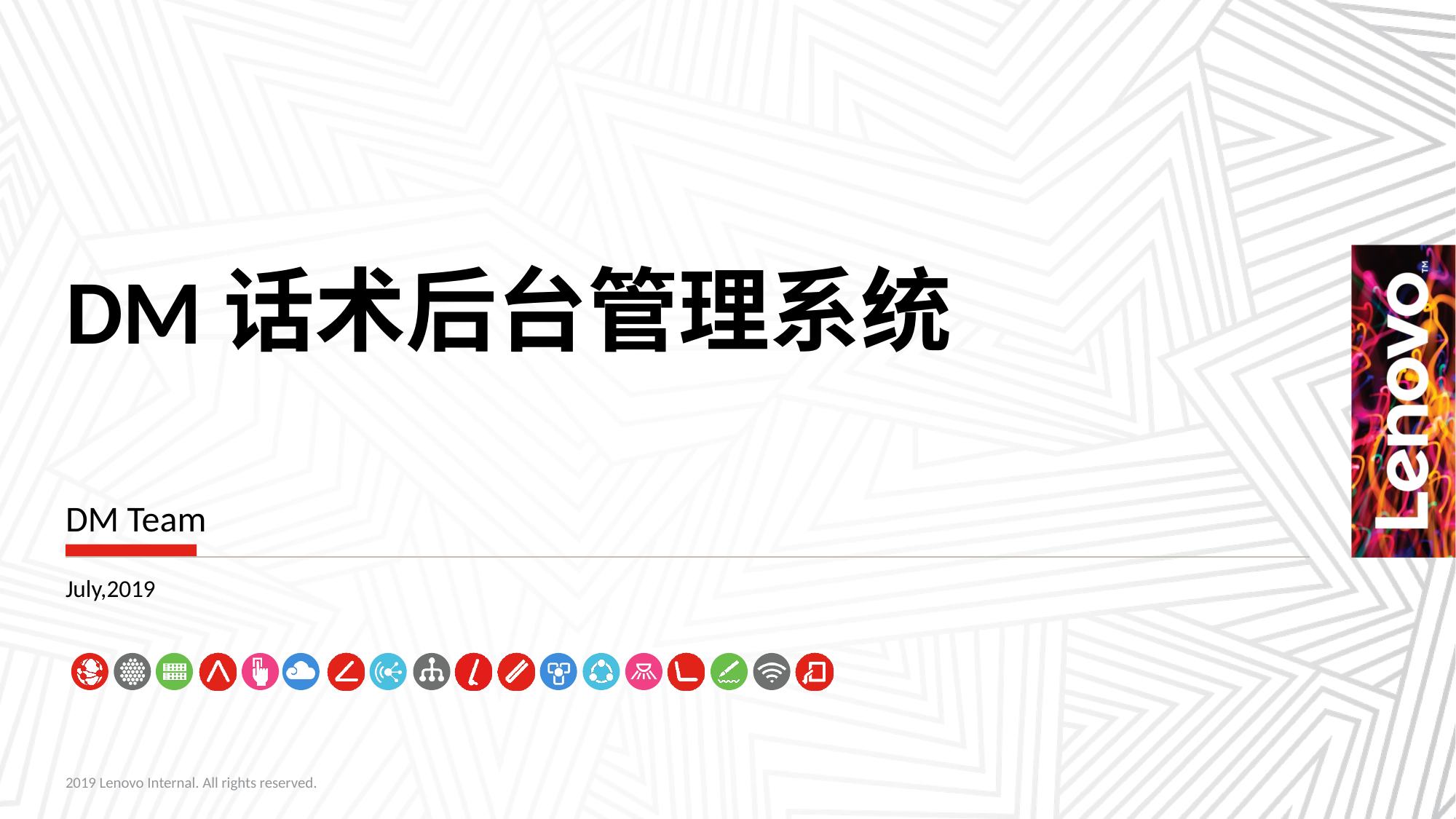

# DM话术后台管理系统
DM Team
July,2019
2019 Lenovo Internal. All rights reserved.